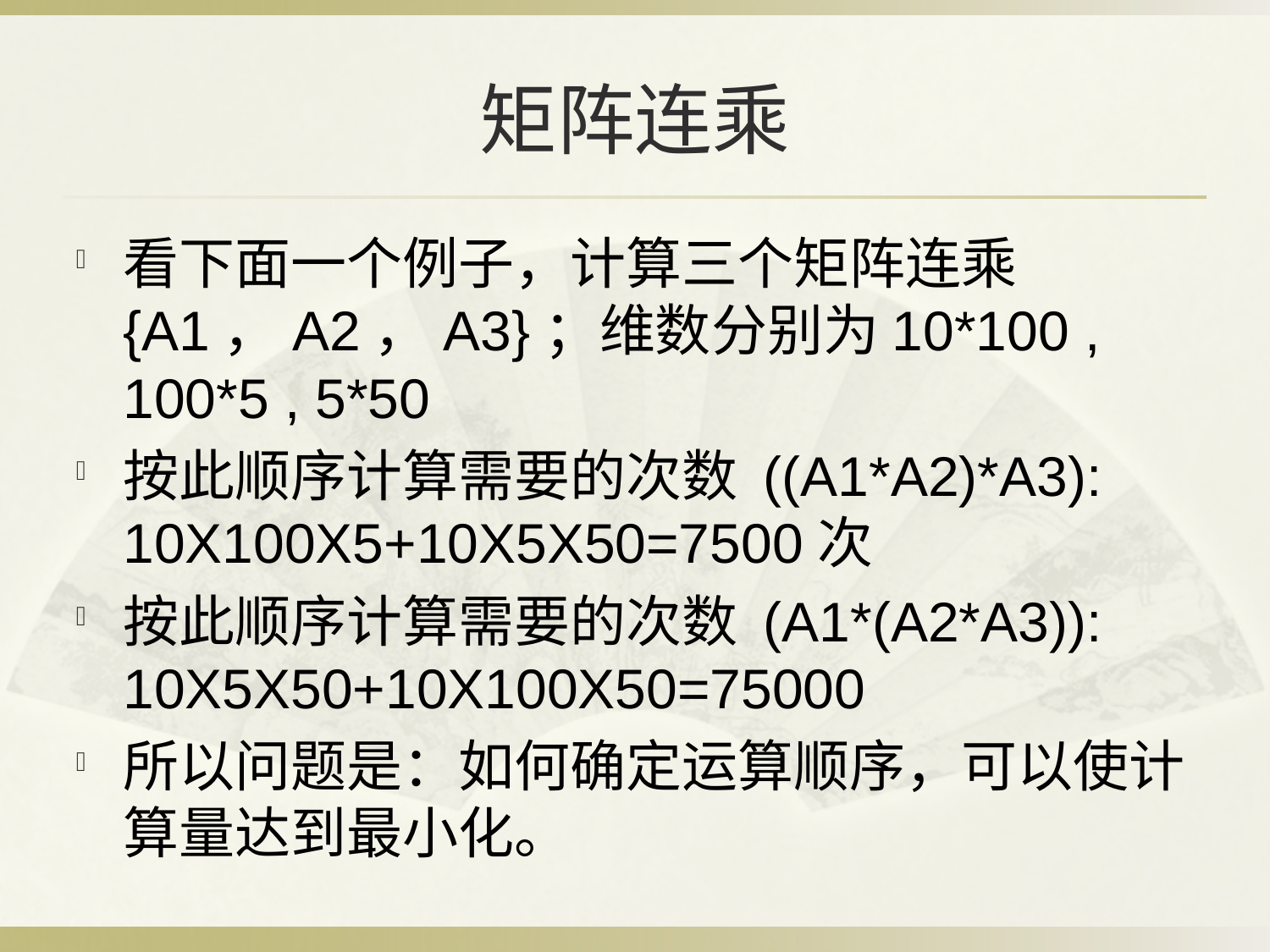

# 矩阵连乘
看下面一个例子，计算三个矩阵连乘 {A1，A2，A3}；维数分别为10*100 , 100*5 , 5*50
按此顺序计算需要的次数 ((A1*A2)*A3): 10X100X5+10X5X50=7500次
按此顺序计算需要的次数 (A1*(A2*A3)): 10X5X50+10X100X50=75000
所以问题是：如何确定运算顺序，可以使计算量达到最小化。